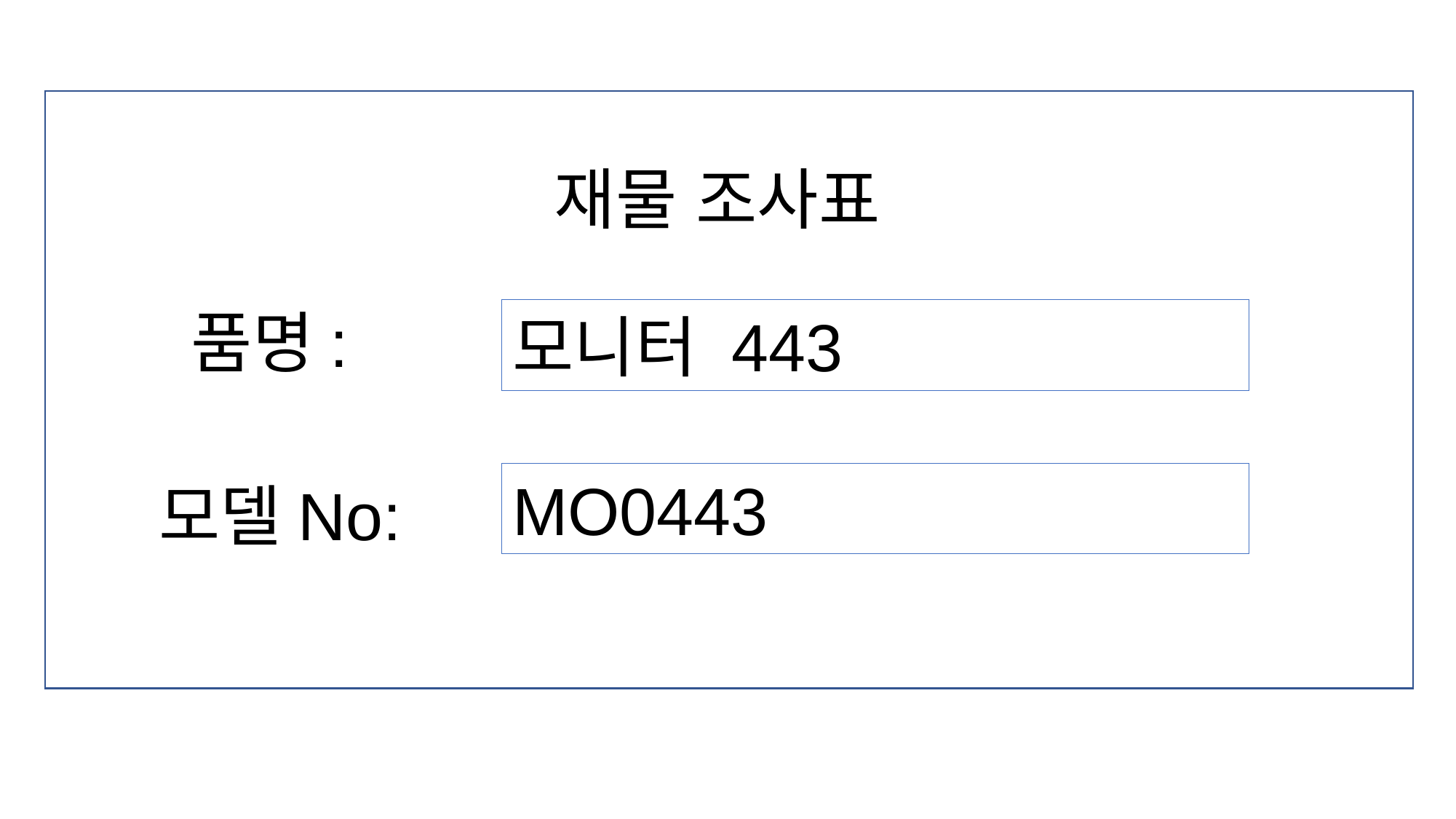

재물 조사표
품명:
모니터 443
MO0443
모델No: